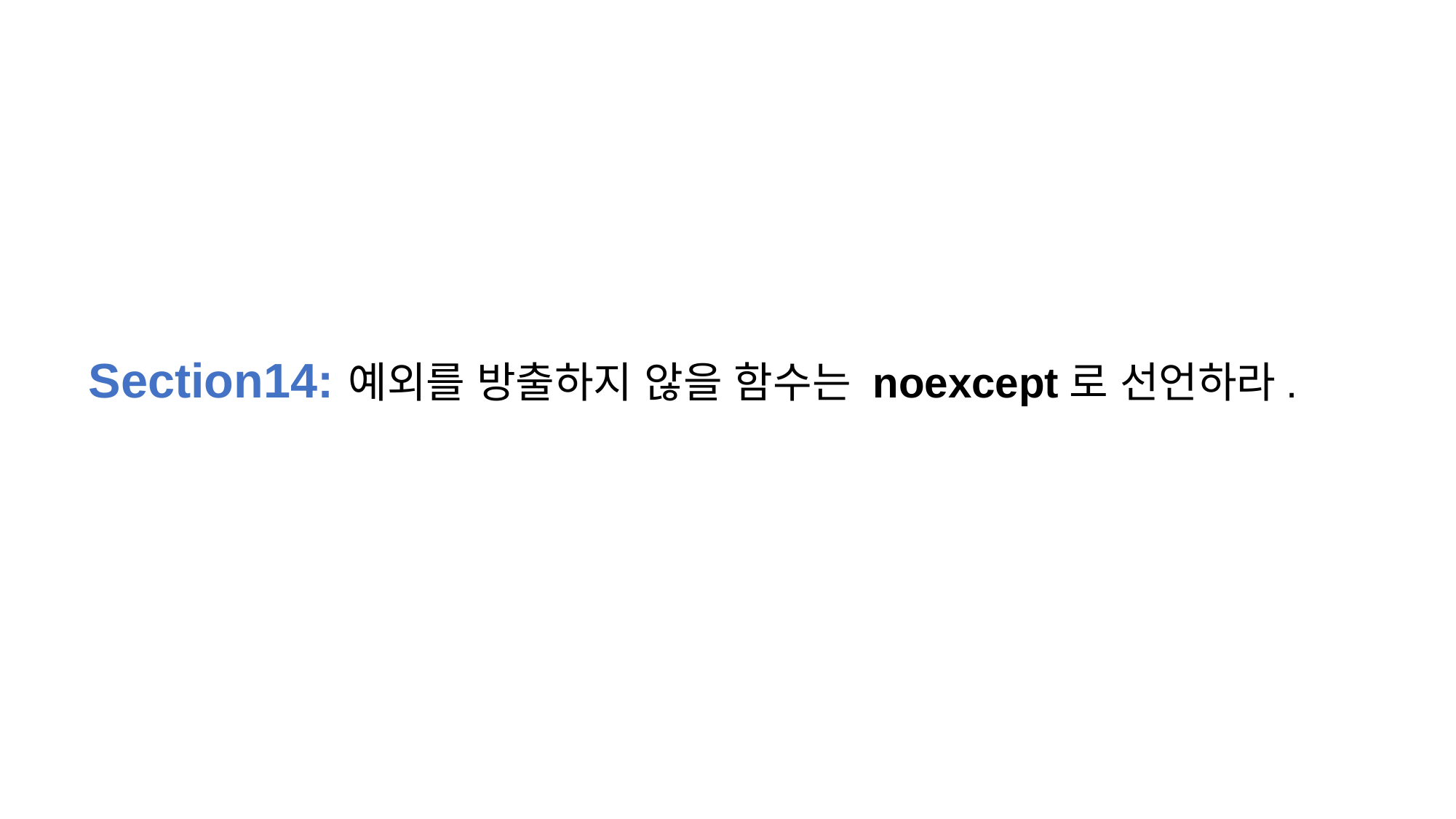

# Section14:  예외를 방출하지 않을 함수는 noexcept로 선언하라.